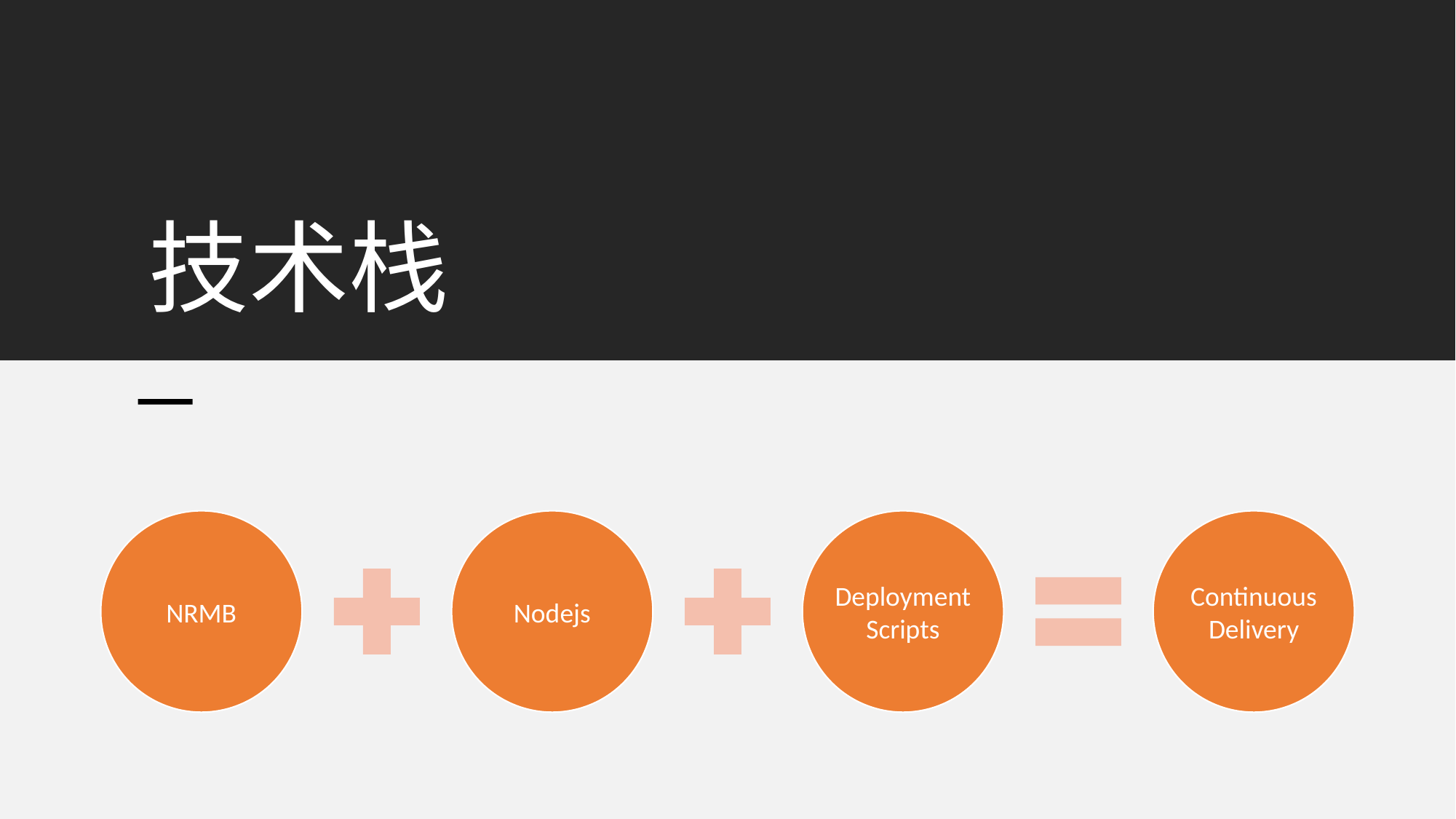

# 技术栈

NRMB

Nodejs

Deployment Scripts

Continuous Delivery